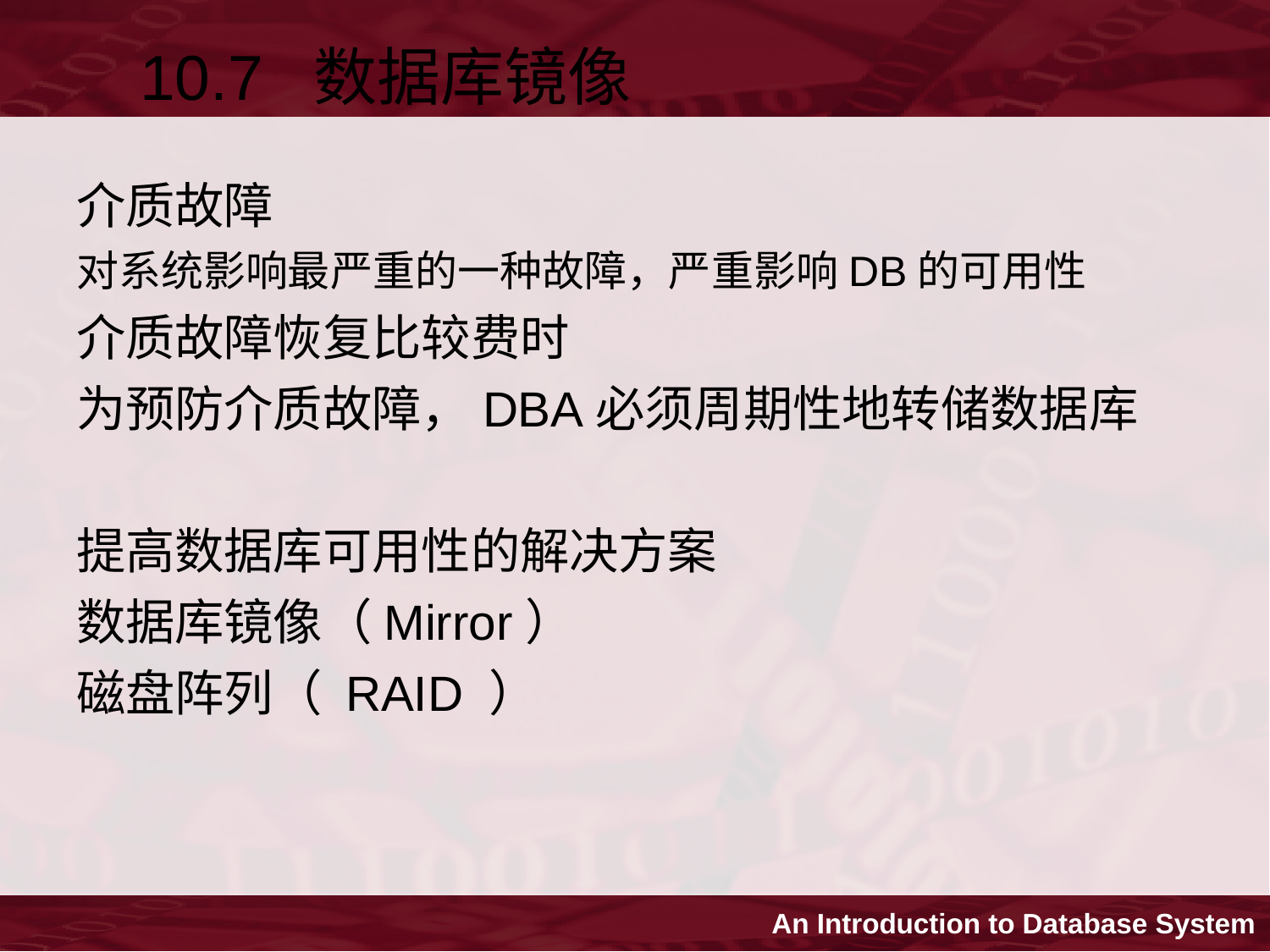

10.7  数据库镜像
介质故障
对系统影响最严重的一种故障，严重影响DB的可用性
介质故障恢复比较费时
为预防介质故障，DBA必须周期性地转储数据库

提高数据库可用性的解决方案
数据库镜像（Mirror）
磁盘阵列（ RAID ）